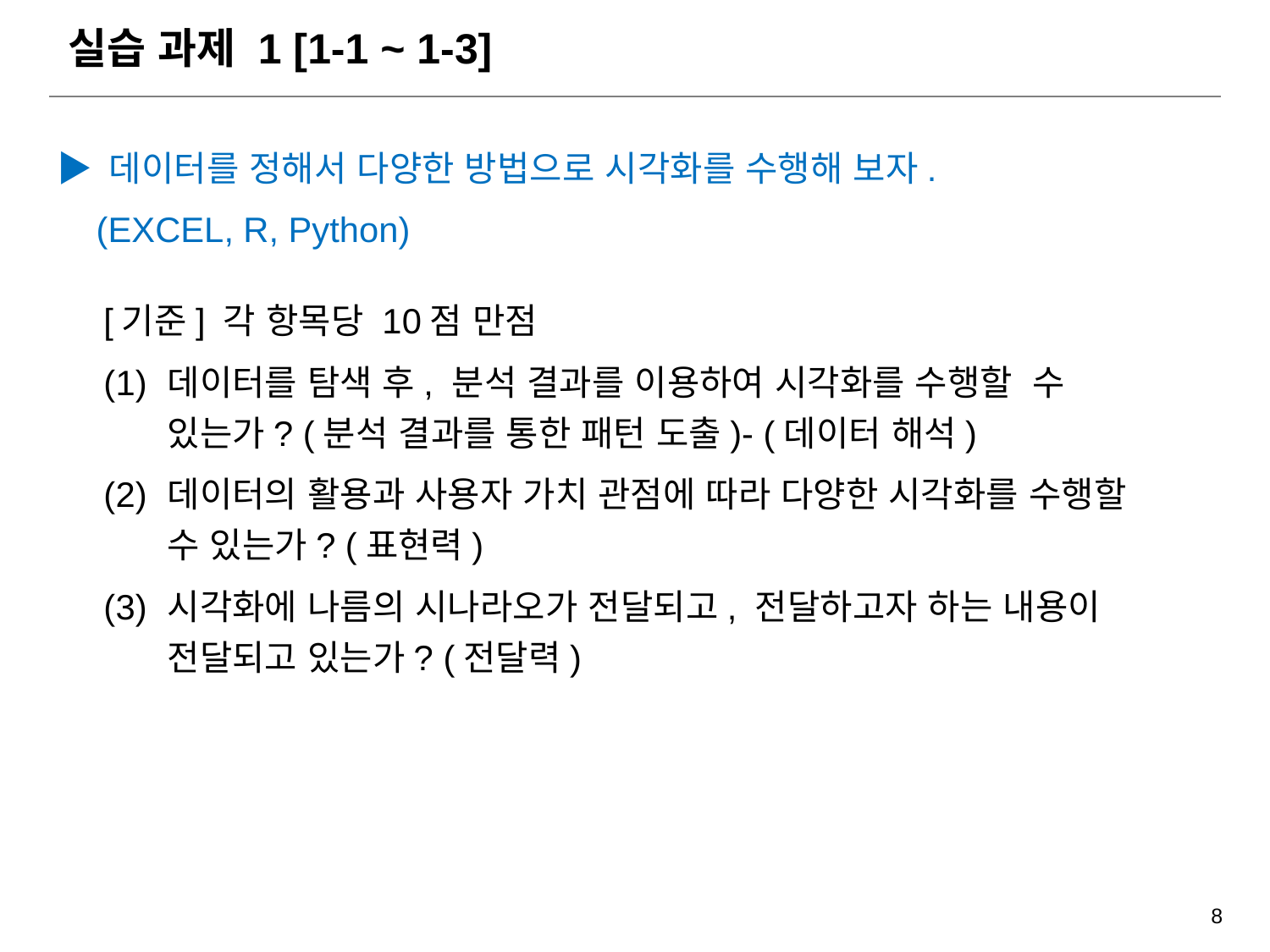

# 실습 과제 1 [1-1 ~ 1-3]
▶ 데이터를 정해서 다양한 방법으로 시각화를 수행해 보자.
    (EXCEL, R, Python)
[기준] 각 항목당 10점 만점
데이터를 탐색 후, 분석 결과를 이용하여 시각화를 수행할  수 있는가? (분석 결과를 통한 패턴 도출)- (데이터 해석)
데이터의 활용과 사용자 가치 관점에 따라 다양한 시각화를 수행할 수 있는가? (표현력)
시각화에 나름의 시나라오가 전달되고, 전달하고자 하는 내용이 전달되고 있는가? (전달력)